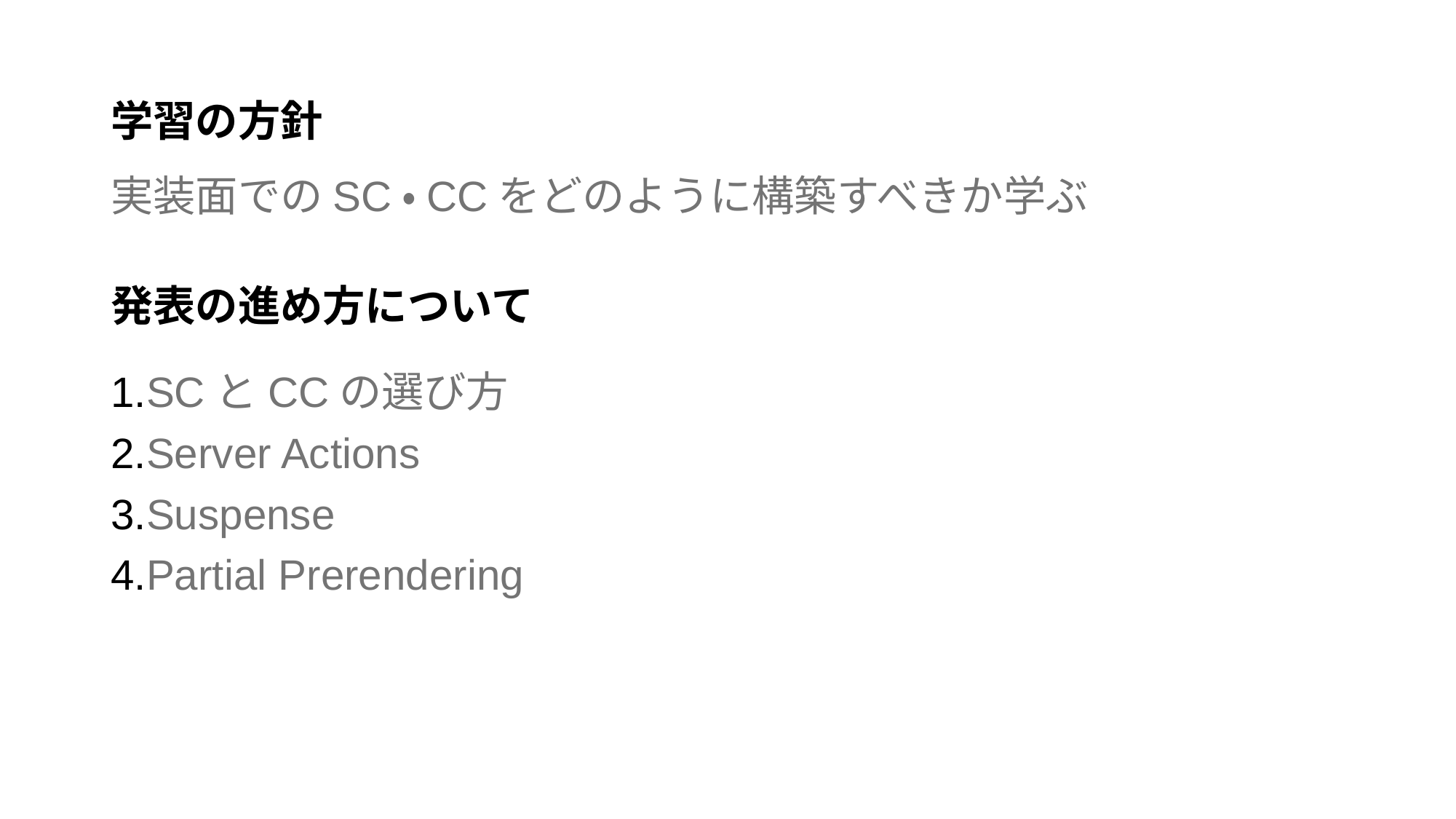

# 学習の方針
実装面でのSC・CCをどのように構築すべきか学ぶ
発表の進め方について

1.SCとCCの選び方
2.Server Actions
3.Suspense
4.Partial Prerendering